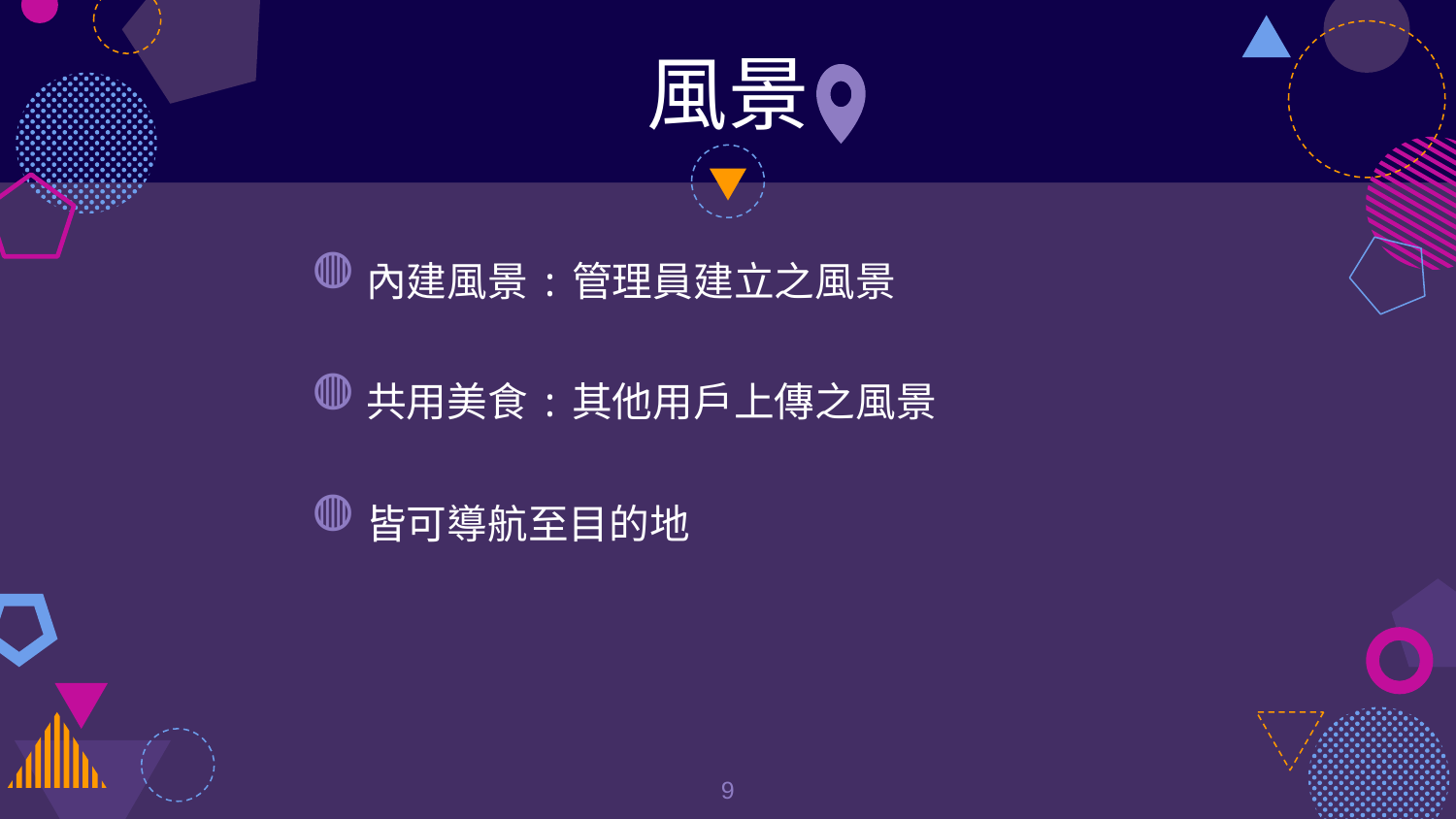

# 風景

內建風景:管理員建立之風景

共用美食:其他用戶上傳之風景

皆可導航至目的地

9